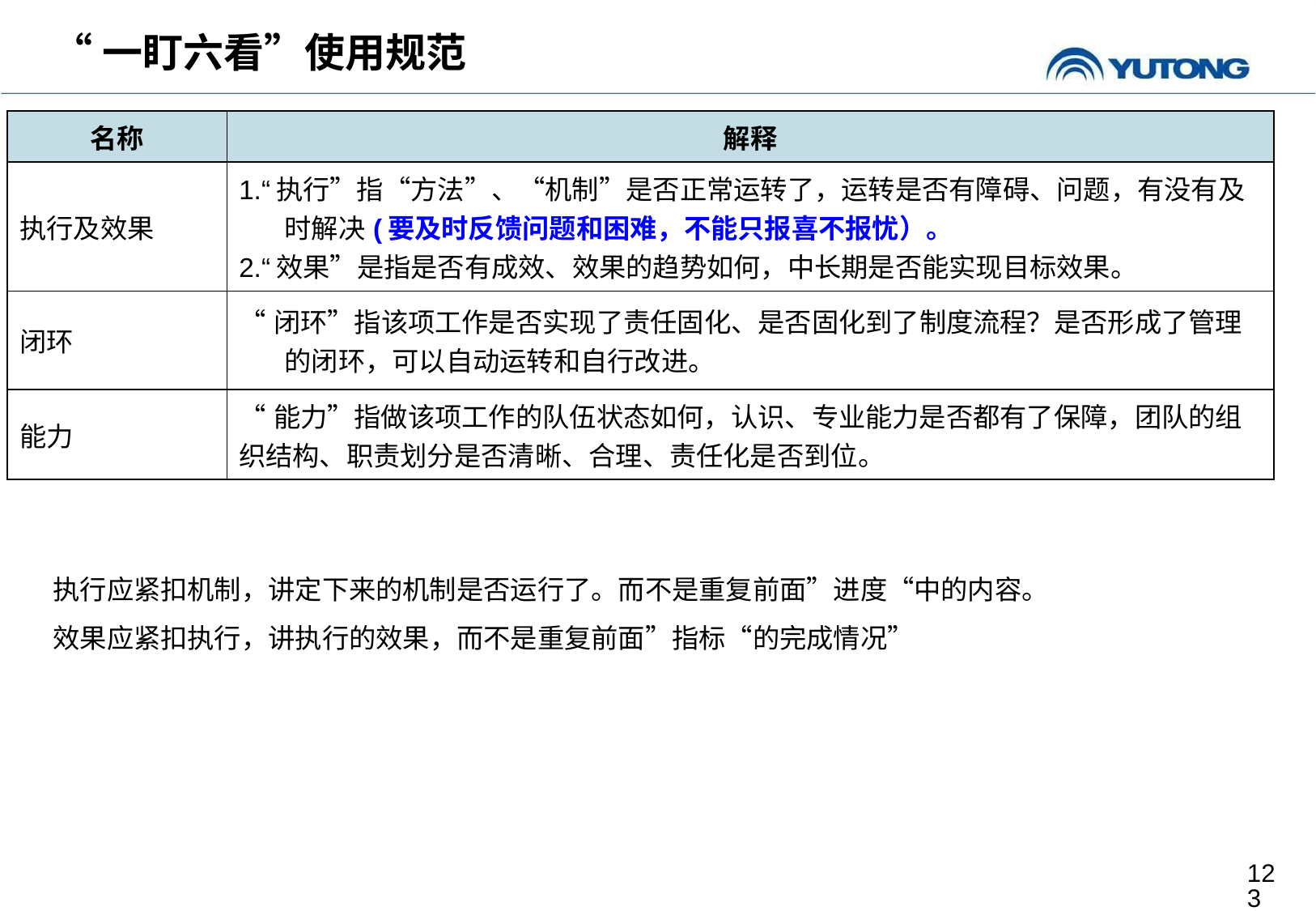

“一盯六看”使用规范
| 名称 | 解释 |
| --- | --- |
| 执行及效果 | 1.“执行”指“方法”、“机制”是否正常运转了，运转是否有障碍、问题，有没有及时解决(要及时反馈问题和困难，不能只报喜不报忧）。 2.“效果”是指是否有成效、效果的趋势如何，中长期是否能实现目标效果。 |
| 闭环 | “闭环”指该项工作是否实现了责任固化、是否固化到了制度流程？是否形成了管理的闭环，可以自动运转和自行改进。 |
| 能力 | “能力”指做该项工作的队伍状态如何，认识、专业能力是否都有了保障，团队的组织结构、职责划分是否清晰、合理、责任化是否到位。 |
执行应紧扣机制，讲定下来的机制是否运行了。而不是重复前面”进度“中的内容。
效果应紧扣执行，讲执行的效果，而不是重复前面”指标“的完成情况”
123